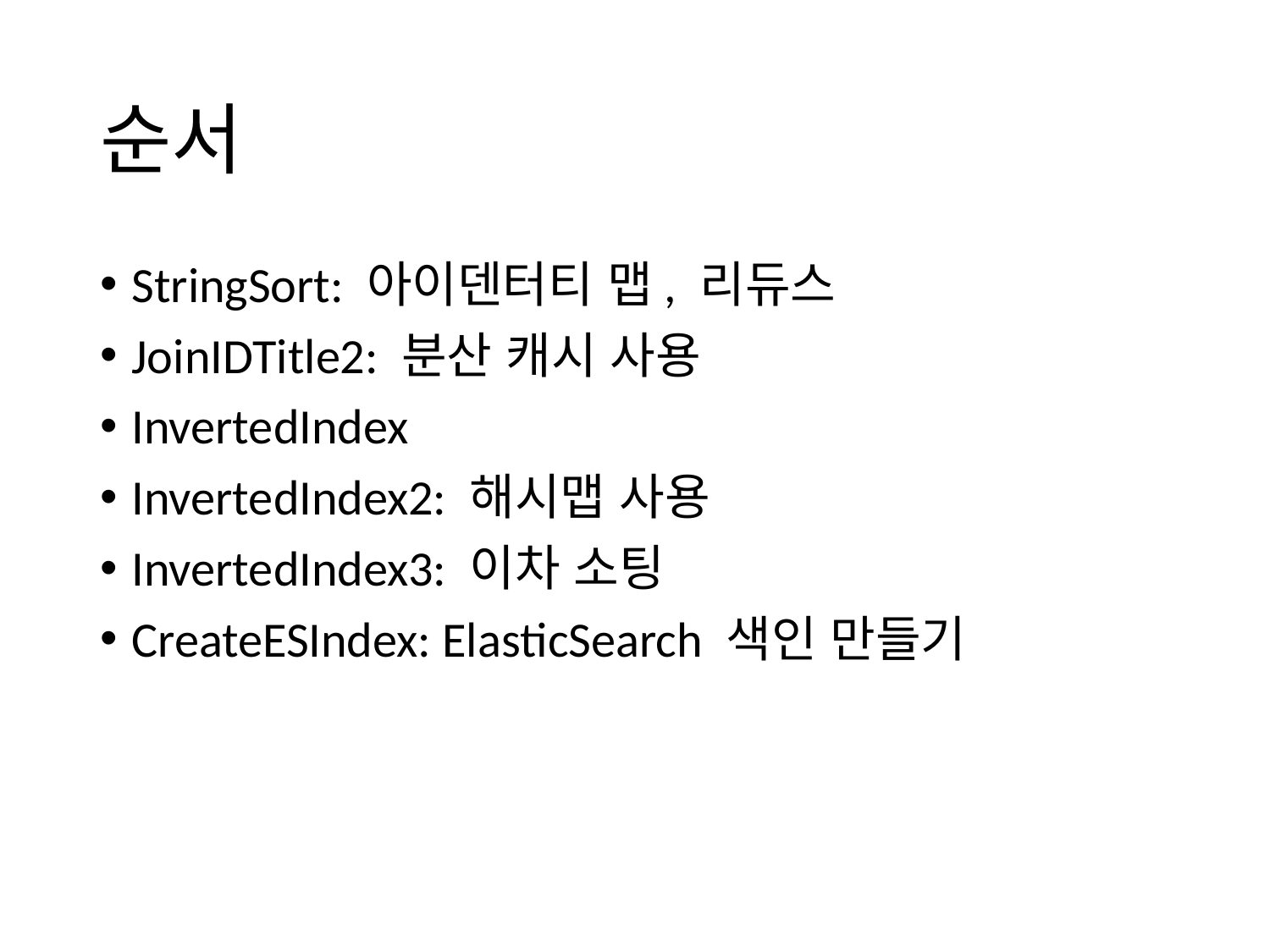

# 순서
StringSort: 아이덴터티 맵, 리듀스
JoinIDTitle2: 분산 캐시 사용
InvertedIndex
InvertedIndex2: 해시맵 사용
InvertedIndex3: 이차 소팅
CreateESIndex: ElasticSearch 색인 만들기